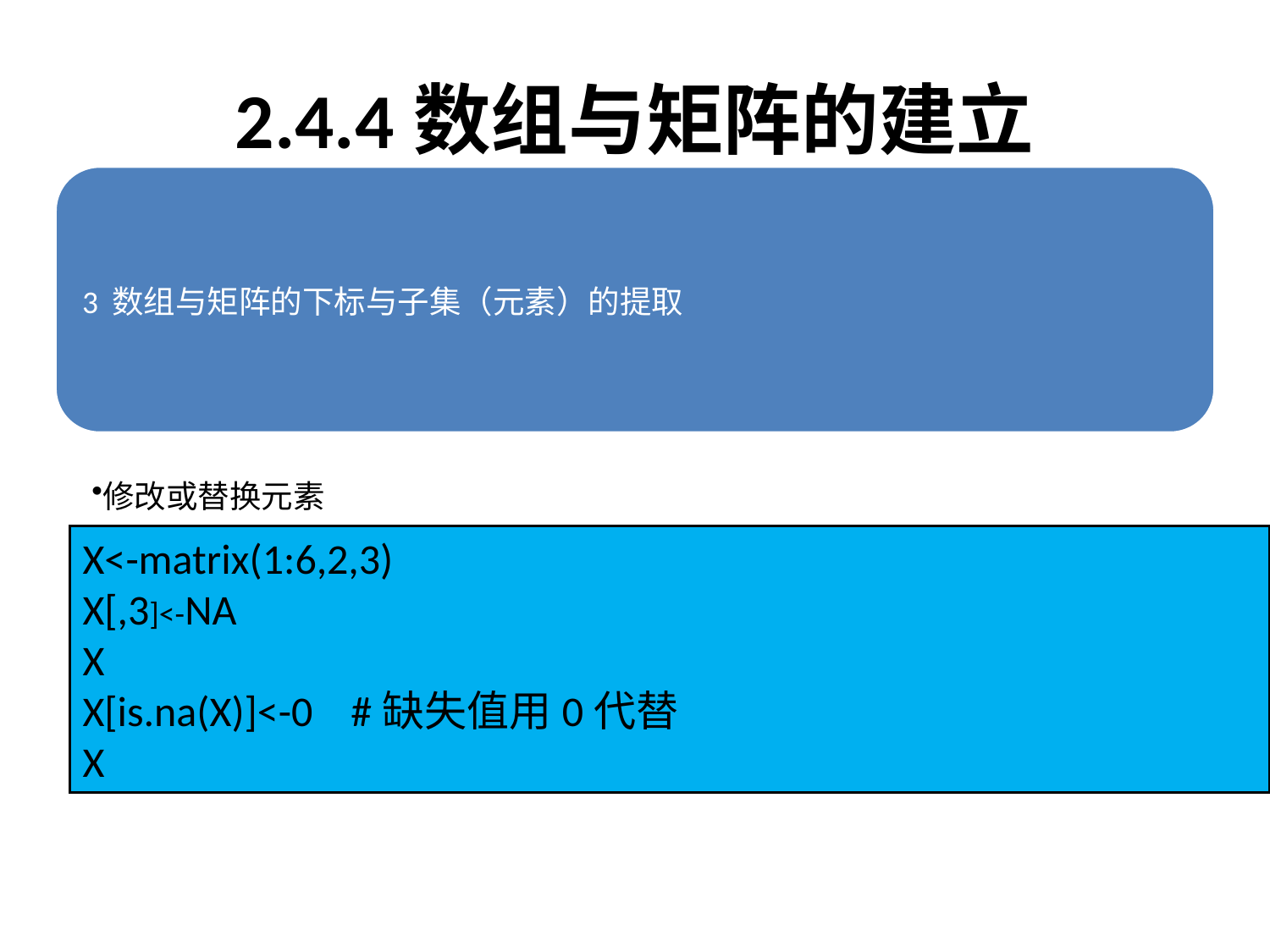

# 2.4.4数组与矩阵的建立
3 数组与矩阵的下标与子集（元素）的提取
修改或替换元素
X<-matrix(1:6,2,3)
X[,3]<-NA
X
X[is.na(X)]<-0    #缺失值用0代替
X